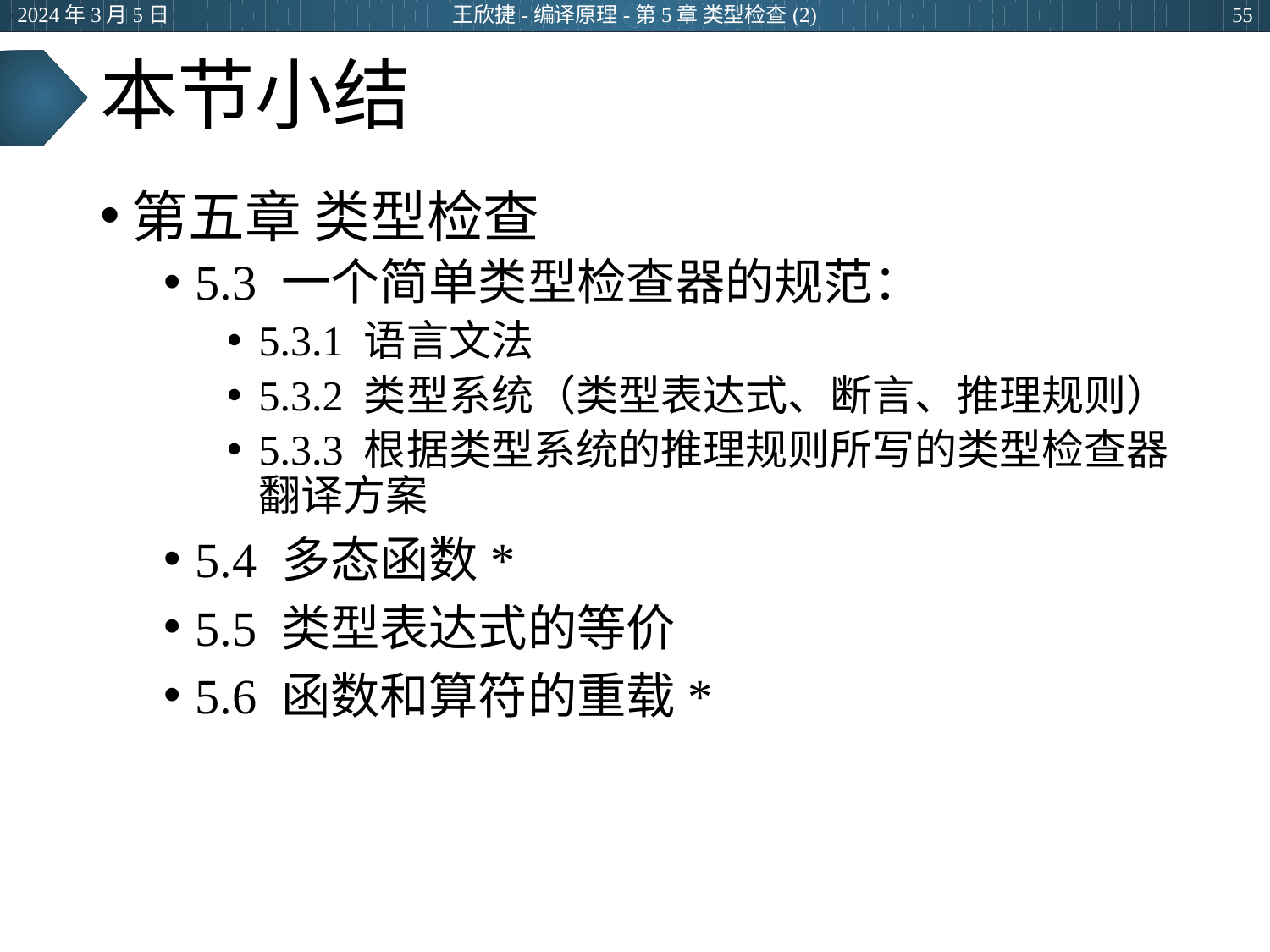

2024年3月5日
王欣捷-编译原理-第5章 类型检查(2)
55
# 本节小结
第五章 类型检查
5.3 一个简单类型检查器的规范：
5.3.1 语言文法
5.3.2 类型系统（类型表达式、断言、推理规则）
5.3.3 根据类型系统的推理规则所写的类型检查器翻译方案
5.4 多态函数*
5.5 类型表达式的等价
5.6 函数和算符的重载*